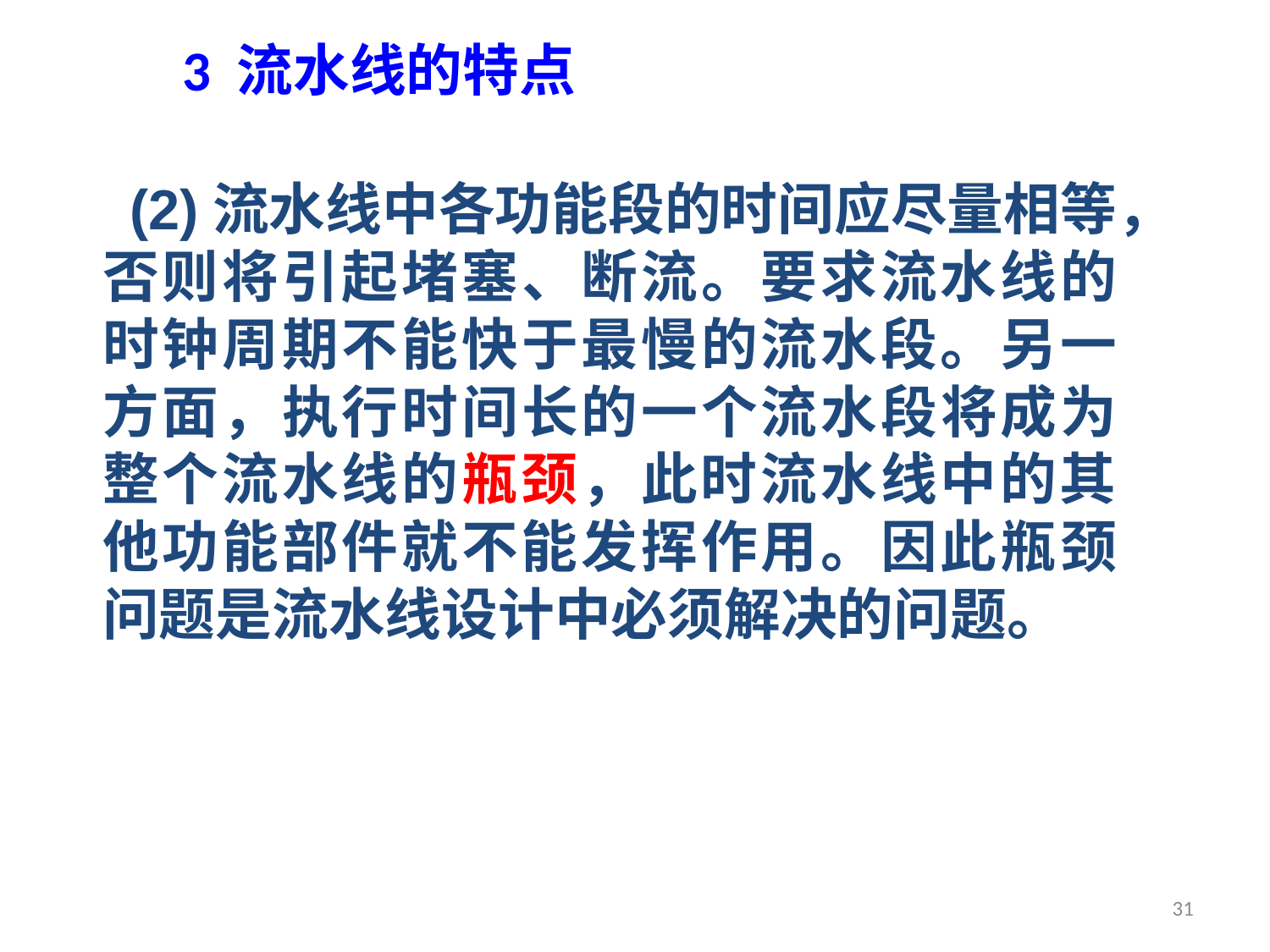

# 3 流水线的特点
  (2)流水线中各功能段的时间应尽量相等，否则将引起堵塞、断流。要求流水线的时钟周期不能快于最慢的流水段。另一方面，执行时间长的一个流水段将成为整个流水线的瓶颈，此时流水线中的其他功能部件就不能发挥作用。因此瓶颈问题是流水线设计中必须解决的问题。
31